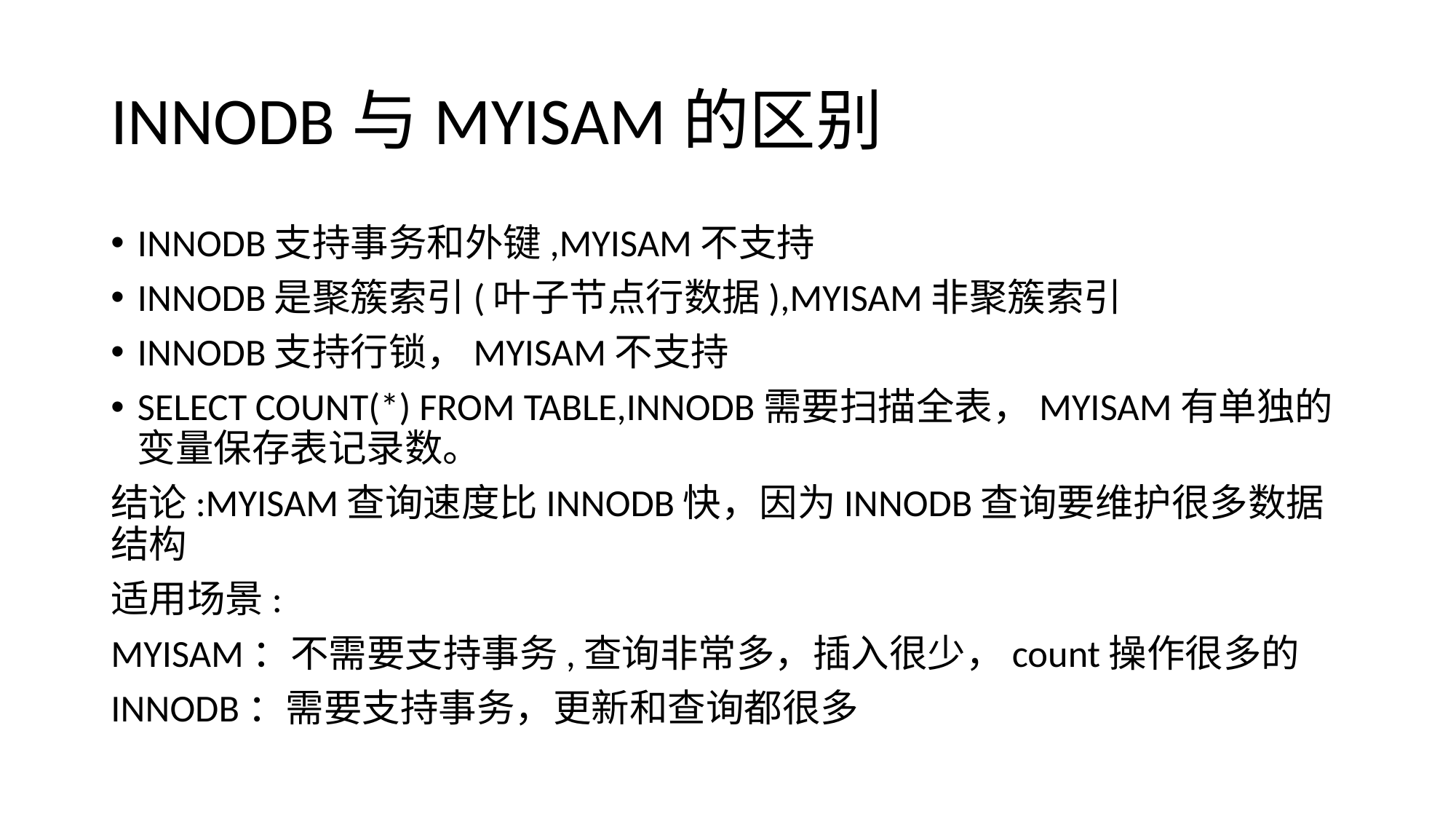

# INNODB与MYISAM的区别
INNODB支持事务和外键,MYISAM不支持
INNODB是聚簇索引(叶子节点行数据),MYISAM非聚簇索引
INNODB支持行锁，MYISAM不支持
SELECT COUNT(*) FROM TABLE,INNODB需要扫描全表，MYISAM有单独的变量保存表记录数。
结论:MYISAM查询速度比INNODB快，因为INNODB查询要维护很多数据结构
适用场景:
MYISAM：不需要支持事务,查询非常多，插入很少，count操作很多的
INNODB：需要支持事务，更新和查询都很多